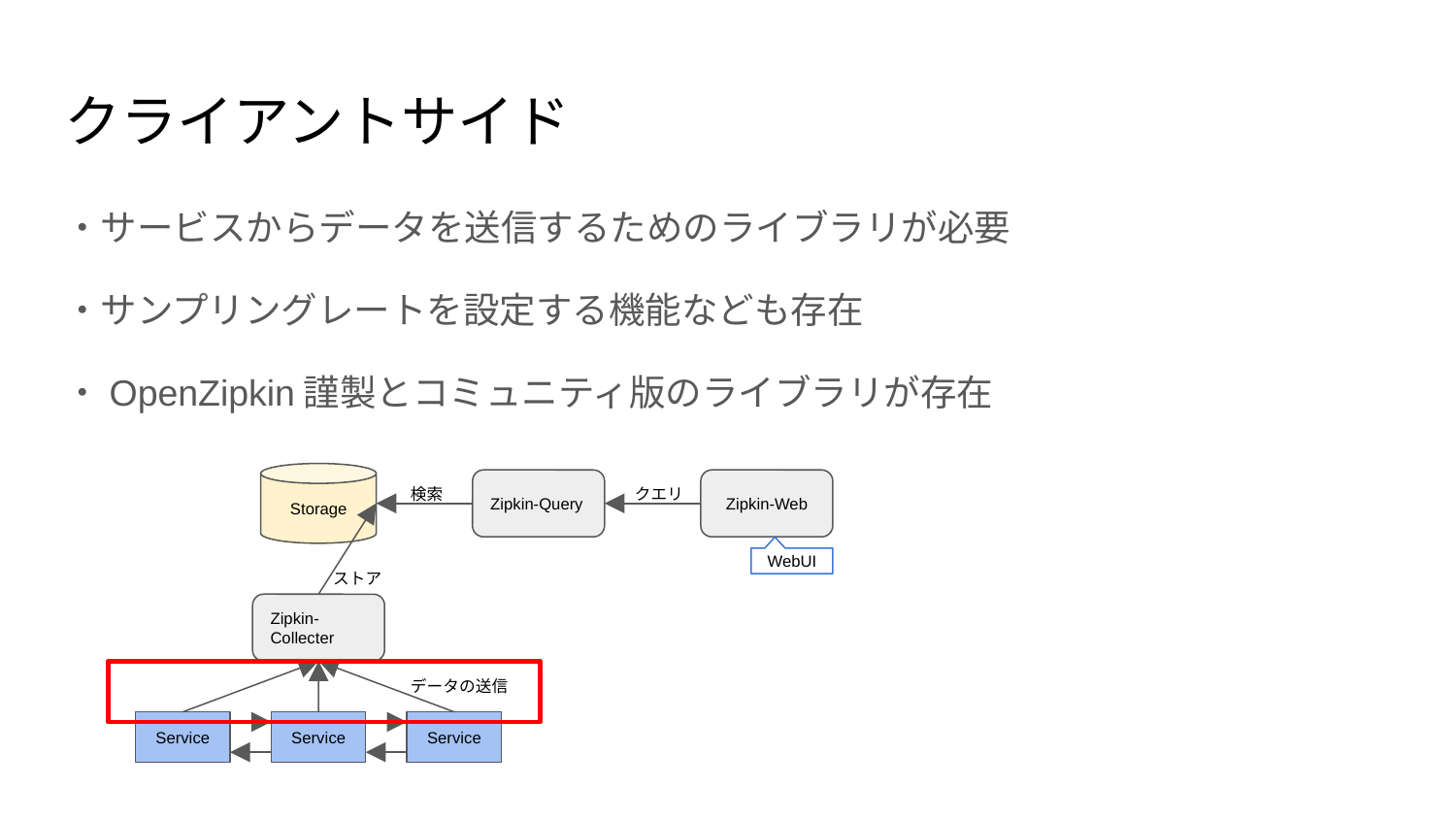

# クライアントサイド
・サービスからデータを送信するためのライブラリが必要
・サンプリングレートを設定する機能なども存在
・OpenZipkin謹製とコミュニティ版のライブラリが存在
Storage
検索
Zipkin-Query
クエリ
Zipkin-Web
WebUI
ストア
Zipkin-Collecter

データの送信
Service
Service
Service